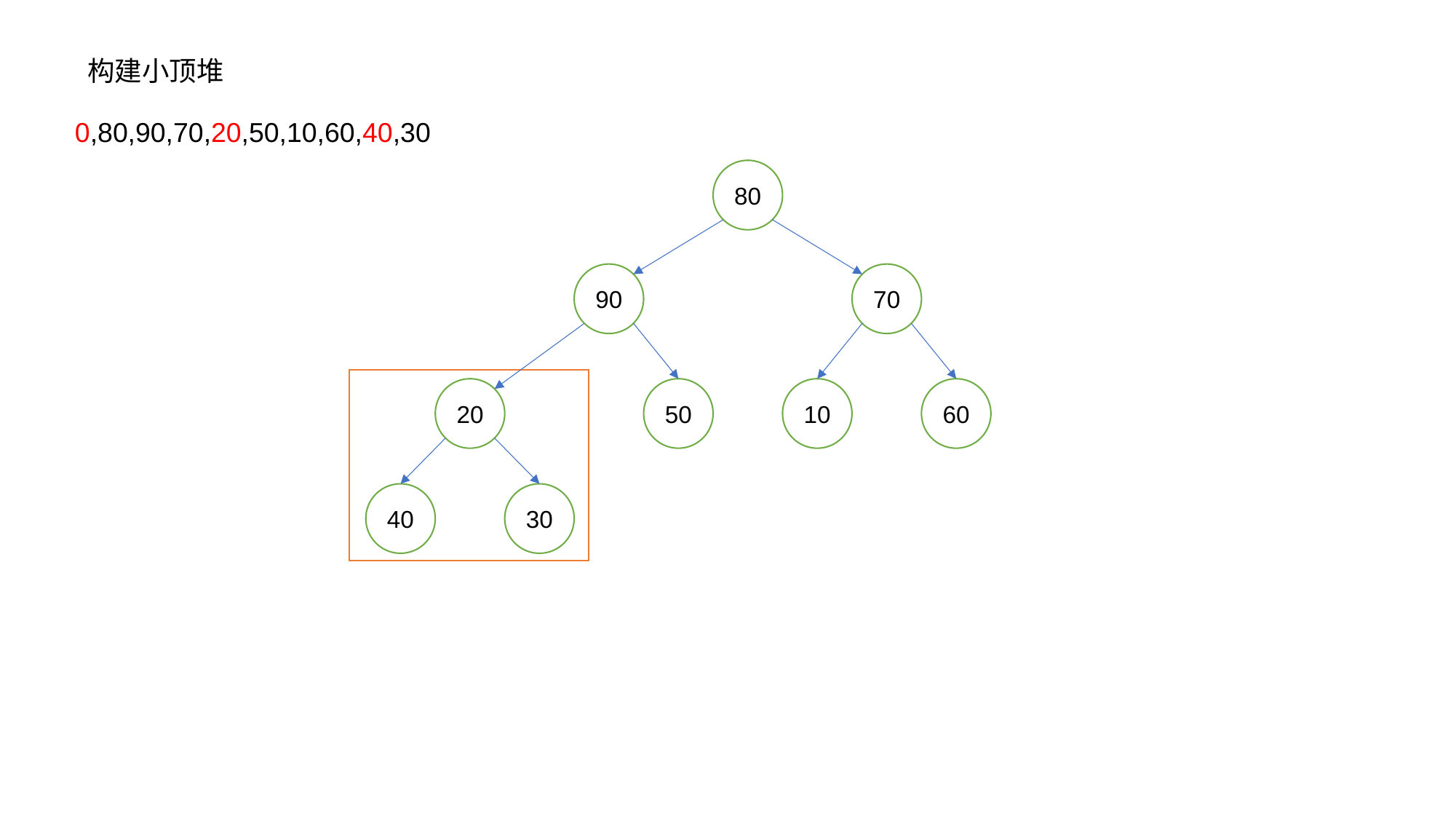

构建小顶堆
0,80,90,70,20,50,10,60,40,30
80
70
90

20
50
10
60
30
40